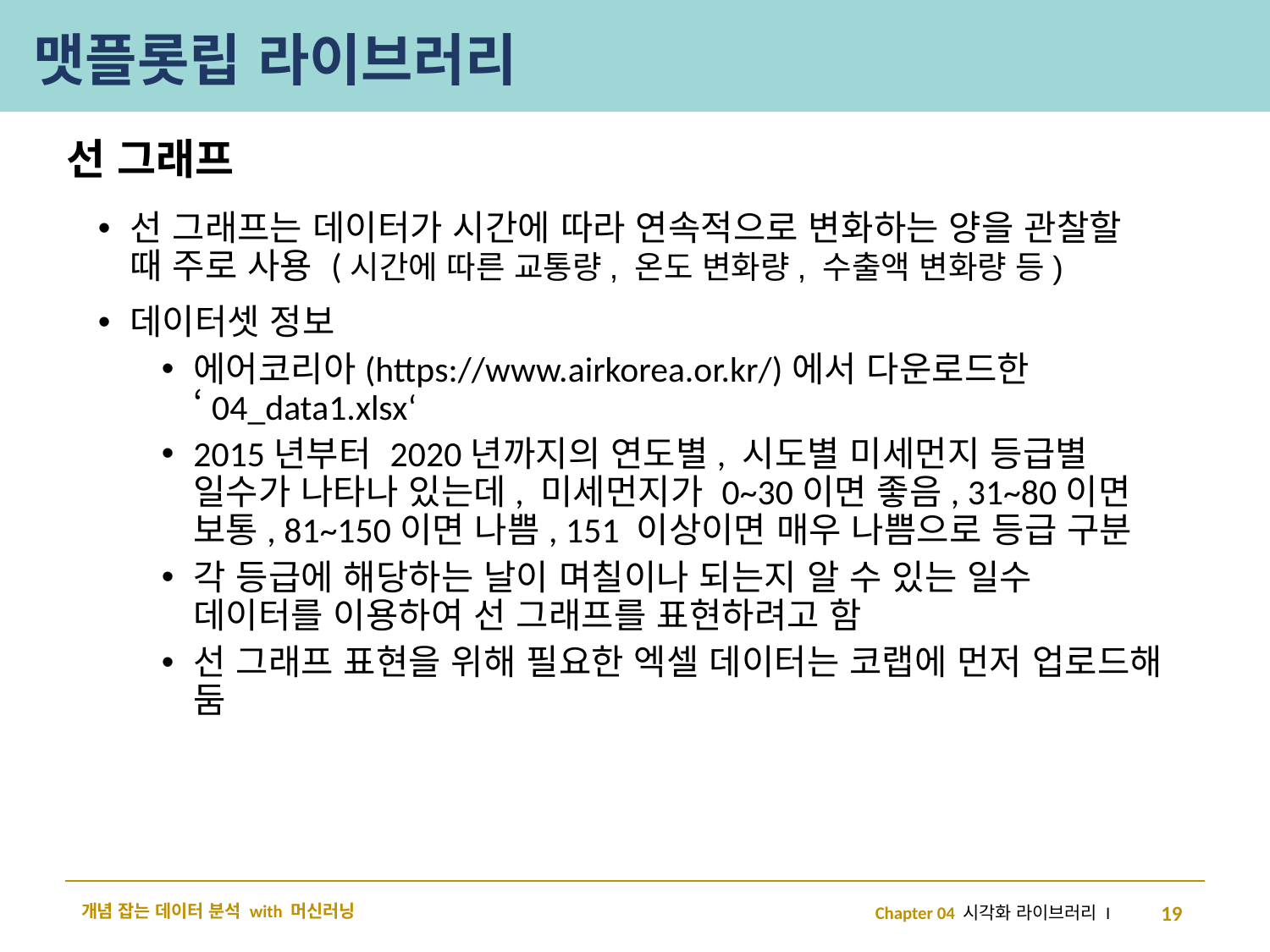

# 맷플롯립 라이브러리
선 그래프
선 그래프는 데이터가 시간에 따라 연속적으로 변화하는 양을 관찰할 때 주로 사용 (시간에 따른 교통량, 온도 변화량, 수출액 변화량 등)
데이터셋 정보
에어코리아(https://www.airkorea.or.kr/)에서 다운로드한 ‘04_data1.xlsx‘
2015년부터 2020년까지의 연도별, 시도별 미세먼지 등급별 일수가 나타나 있는데, 미세먼지가 0~30이면 좋음, 31~80이면 보통, 81~150이면 나쁨, 151 이상이면 매우 나쁨으로 등급 구분
각 등급에 해당하는 날이 며칠이나 되는지 알 수 있는 일수 데이터를 이용하여 선 그래프를 표현하려고 함
선 그래프 표현을 위해 필요한 엑셀 데이터는 코랩에 먼저 업로드해 둠